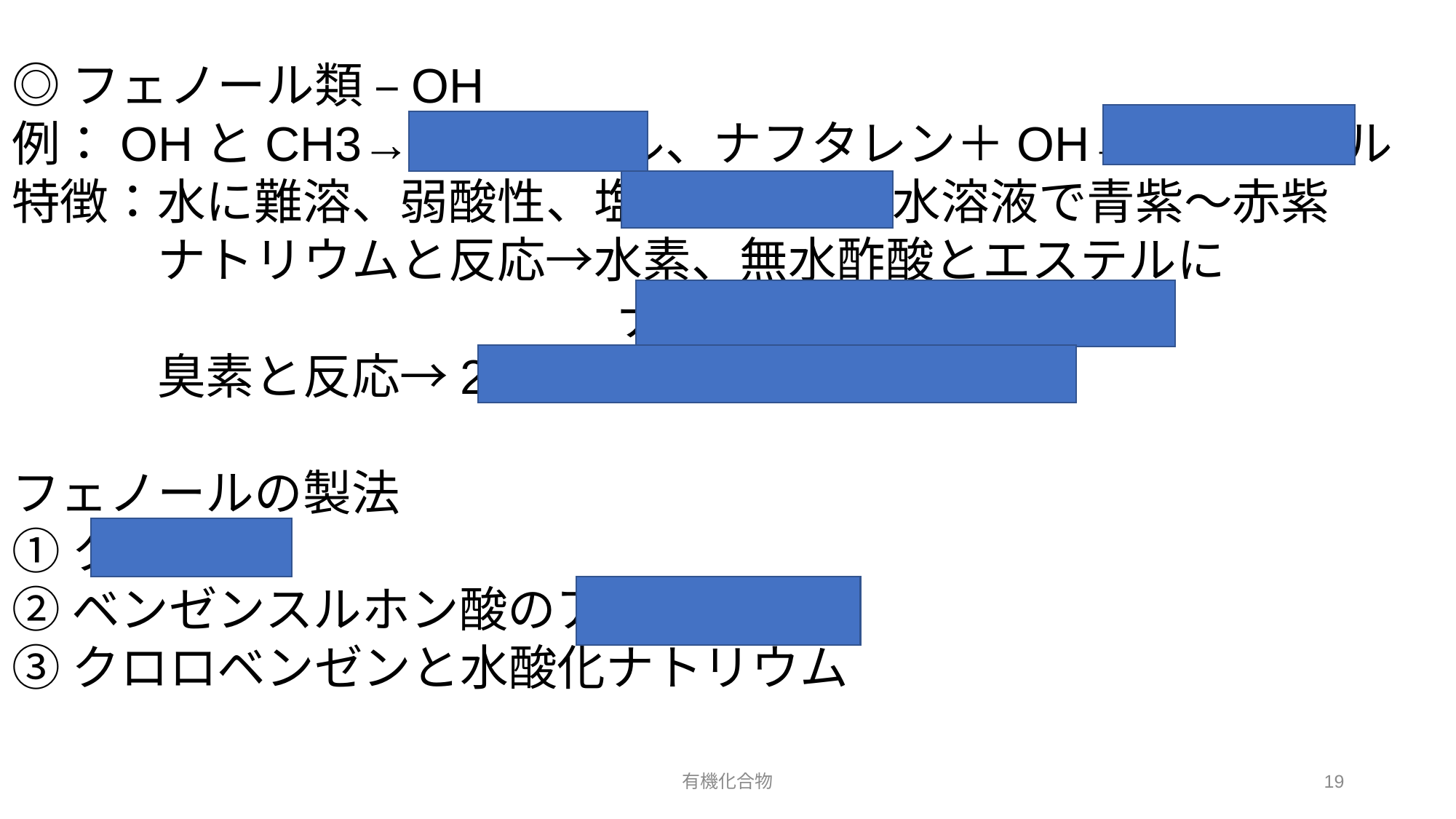

◎フェノール類 –OH
例：OHとCH3→クレゾール、ナフタレン＋OH→ナフトール
特徴：水に難溶、弱酸性、塩化鉄FeCl3水溶液で青紫〜赤紫
　　　ナトリウムと反応→水素、無水酢酸とエステルに
 　　　　　　　　　　　　ナトリウムフェノキシド
　　　臭素と反応→2,4,6トリブロモフェノール

フェノールの製法
①クメン法
②ベンゼンスルホン酸のアルカリ融解
③クロロベンゼンと水酸化ナトリウム

有機化合物
19